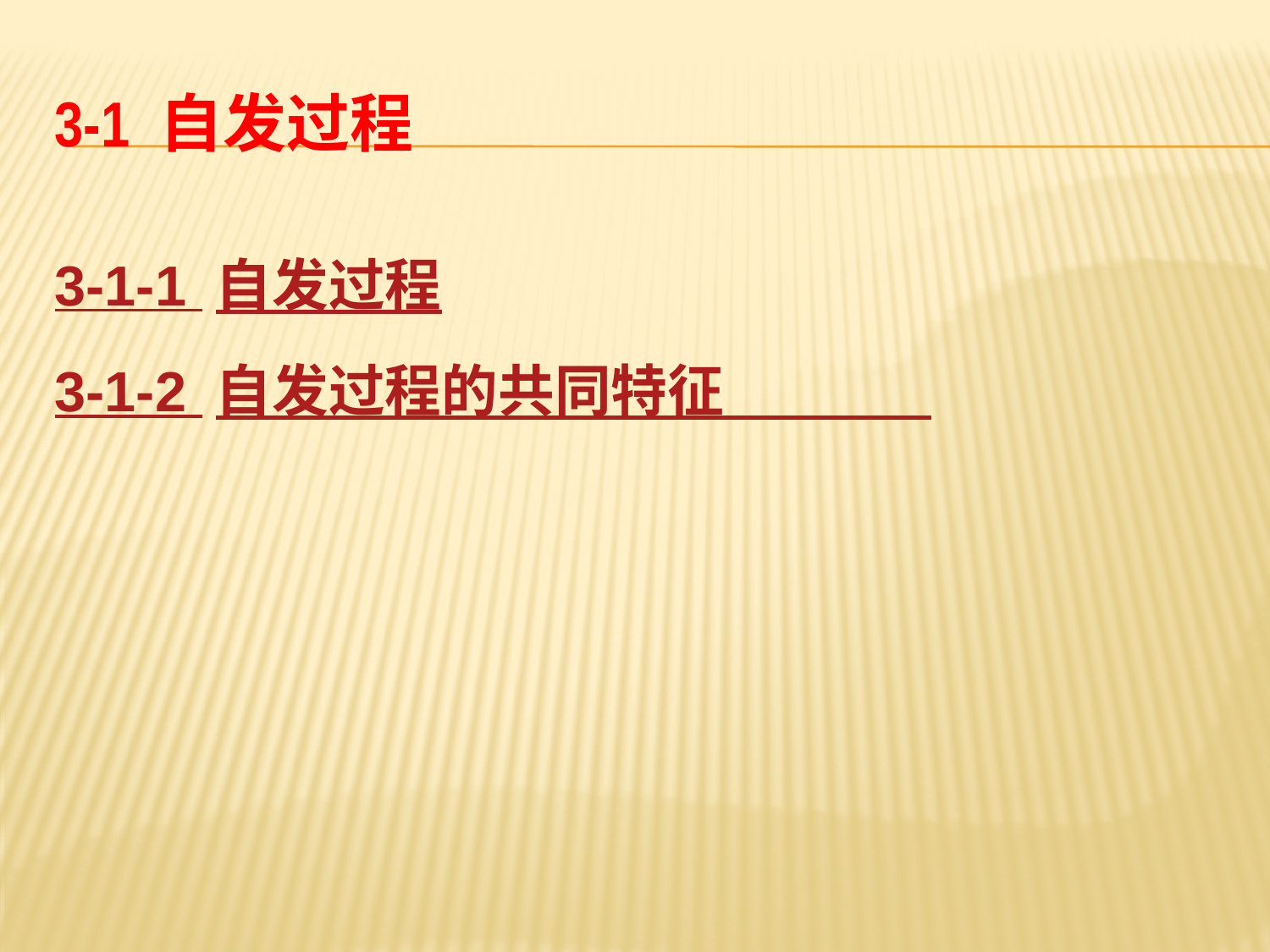

# 3-1 自发过程
3-1-1 自发过程
3-1-2 自发过程的共同特征